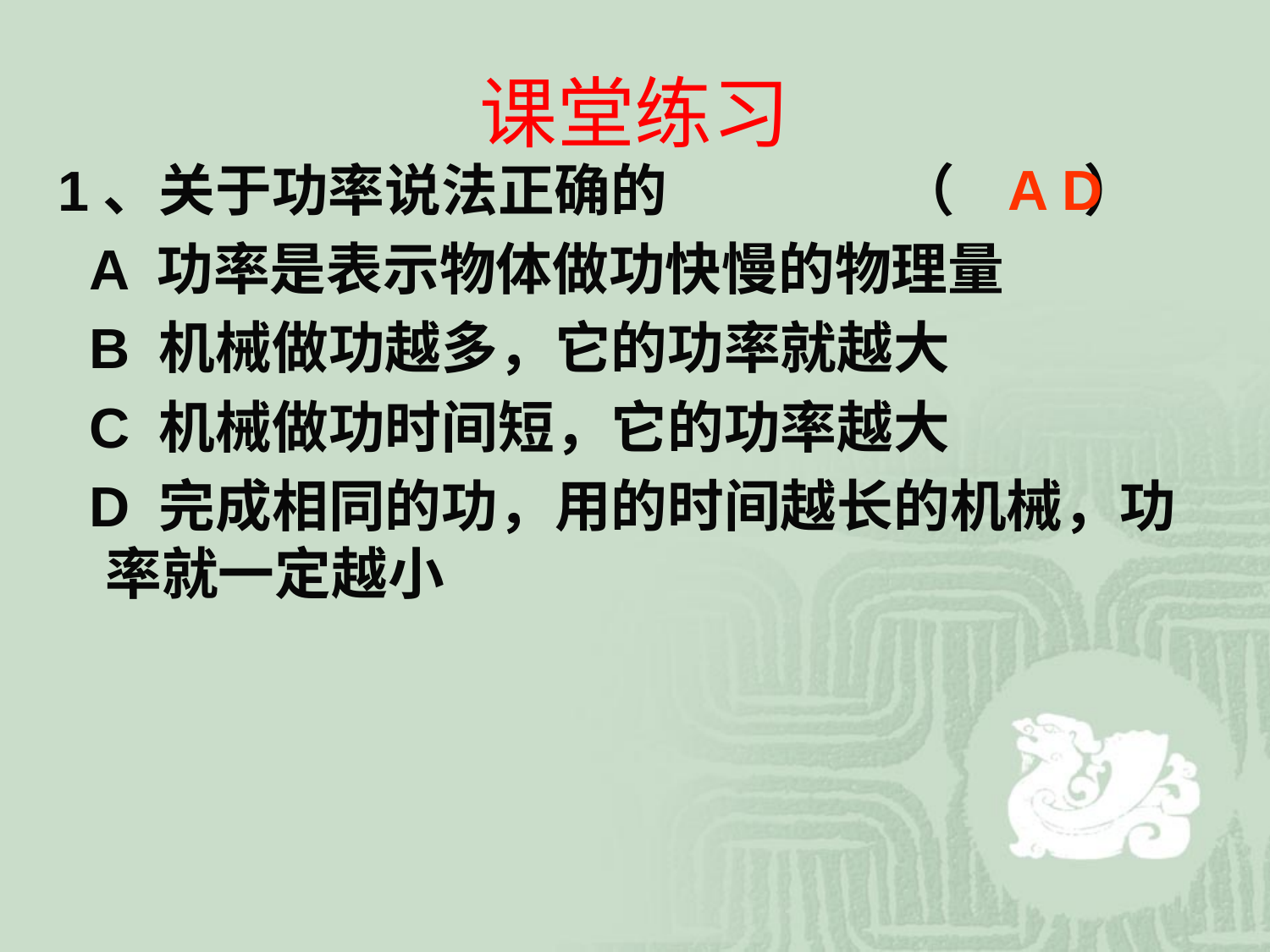

# 课堂练习
1、关于功率说法正确的                  （          ）
  A 功率是表示物体做功快慢的物理量
  B 机械做功越多，它的功率就越大
  C 机械做功时间短，它的功率越大
  D 完成相同的功，用的时间越长的机械，功率就一定越小
A D